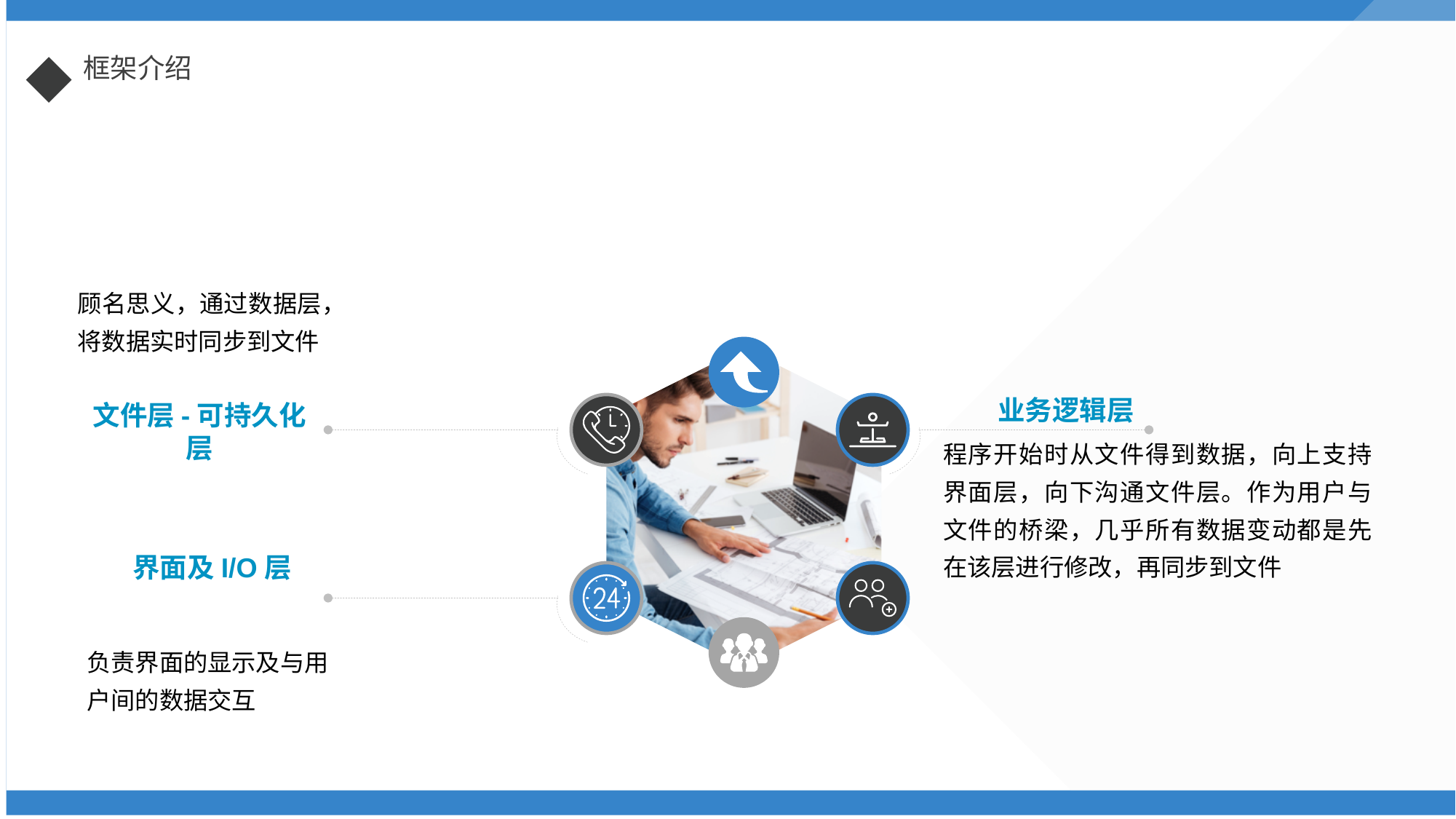

框架介绍

顾名思义，通过数据层，将数据实时同步到文件
过数据层，将数据实时同步到文件
文件层-可持久化层

业务逻辑层

程序开始时从文件得到数据，向上支持界面层，向下沟通文件层。作为用户与文件的桥梁，几乎所有数据变动都是先在该层进行修改，再同步到文件

界面及I/O层

负责界面的显示及与用户间的数据交互